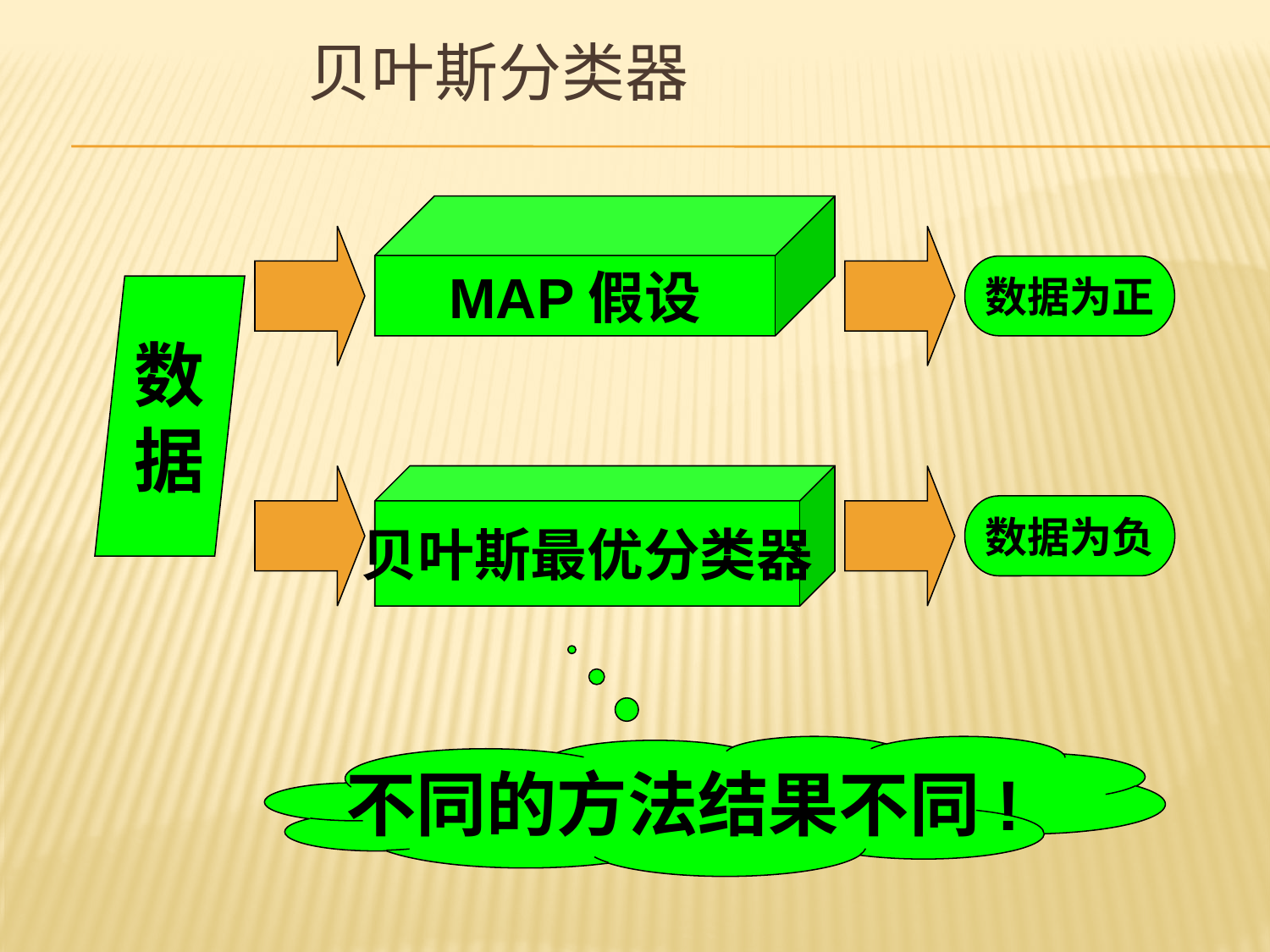

# 贝叶斯分类器
MAP假设

数据为正
数
据

贝叶斯最优分类器

数据为负
不同的方法结果不同!
23